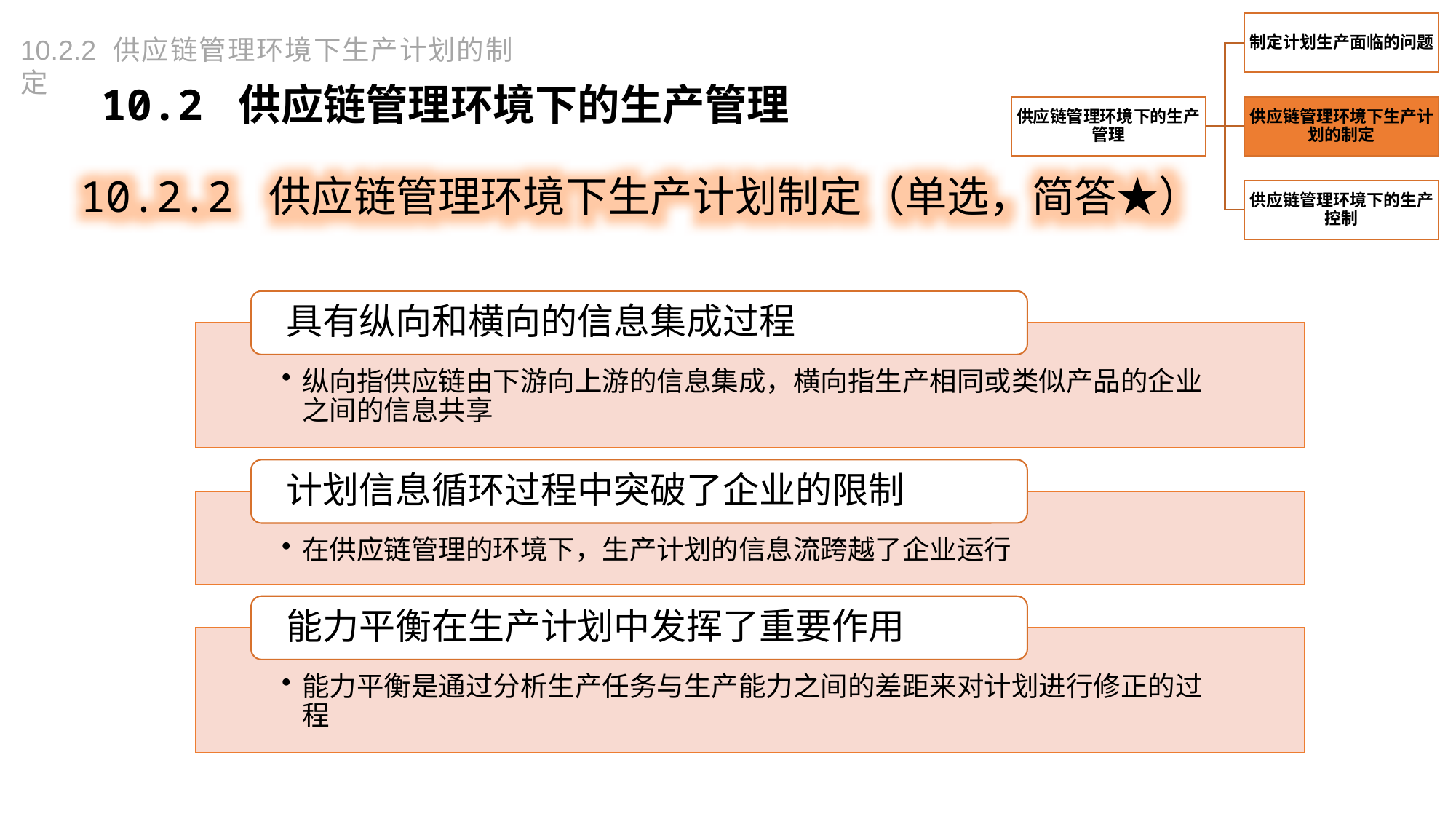

供应链管理环境下的生产管理
制定计划生产面临的问题
供应链管理环境下生产计划的制定
供应链管理环境下的生产控制
10.2.2 供应链管理环境下生产计划的制定
10.2 供应链管理环境下的生产管理
10.2.2 供应链管理环境下生产计划制定（单选，简答★）
纵向指供应链由下游向上游的信息集成，横向指生产相同或类似产品的企业之间的信息共享
具有纵向和横向的信息集成过程
在供应链管理的环境下，生产计划的信息流跨越了企业运行
计划信息循环过程中突破了企业的限制
能力平衡是通过分析生产任务与生产能力之间的差距来对计划进行修正的过程
能力平衡在生产计划中发挥了重要作用